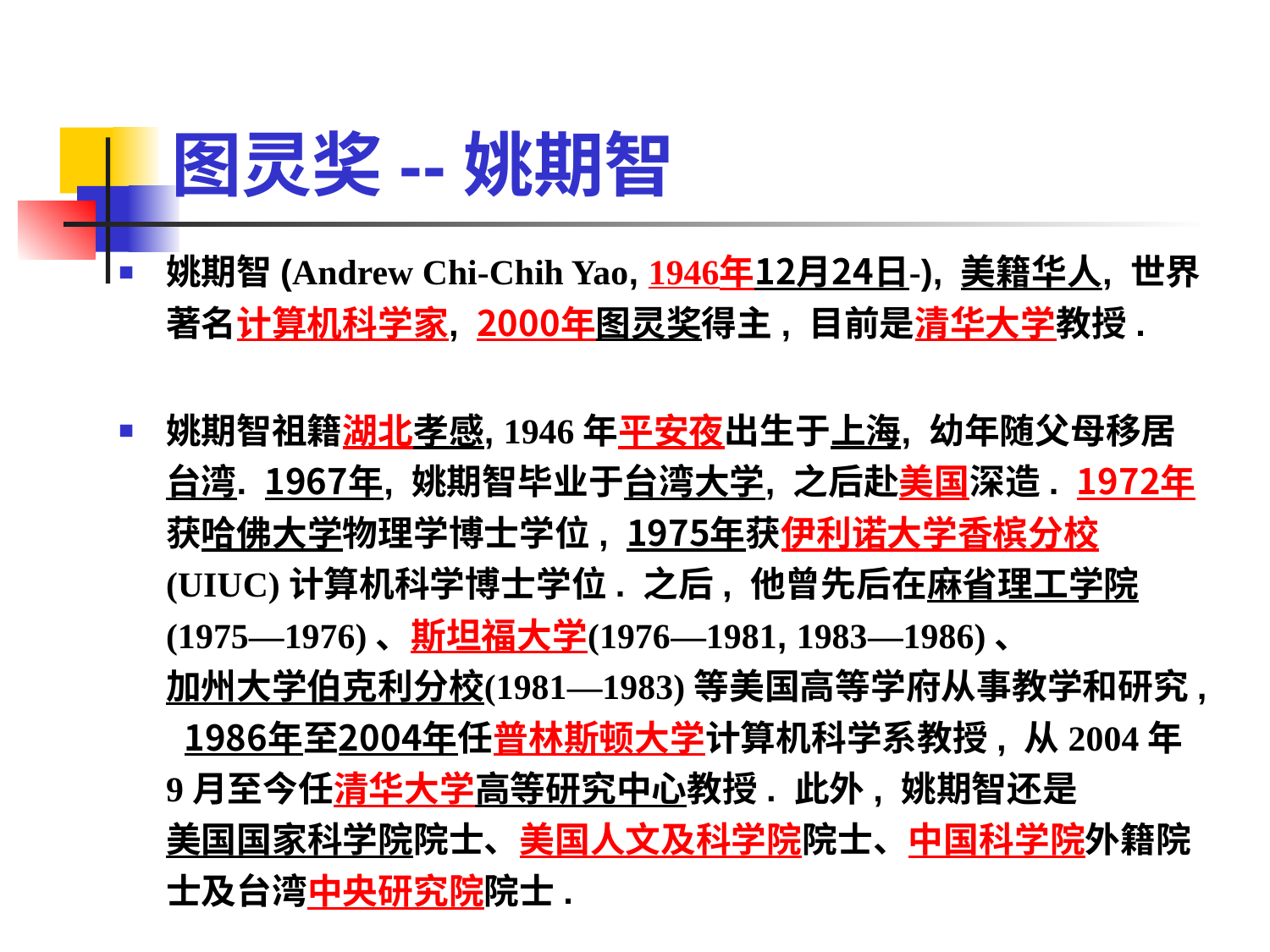

# 图灵奖--姚期智
姚期智(Andrew Chi-Chih Yao, 1946年12月24日-), 美籍华人, 世界著名计算机科学家, 2000年图灵奖得主, 目前是清华大学教授.

姚期智祖籍湖北孝感, 1946年平安夜出生于上海, 幼年随父母移居台湾. 1967年, 姚期智毕业于台湾大学, 之后赴美国深造. 1972年获哈佛大学物理学博士学位, 1975年获伊利诺大学香槟分校(UIUC)计算机科学博士学位. 之后, 他曾先后在麻省理工学院(1975—1976)、斯坦福大学(1976—1981, 1983—1986)、加州大学伯克利分校(1981—1983)等美国高等学府从事教学和研究, 1986年至2004年任普林斯顿大学计算机科学系教授, 从2004年9月至今任清华大学高等研究中心教授. 此外, 姚期智还是美国国家科学院院士、美国人文及科学院院士、中国科学院外籍院士及台湾中央研究院院士.